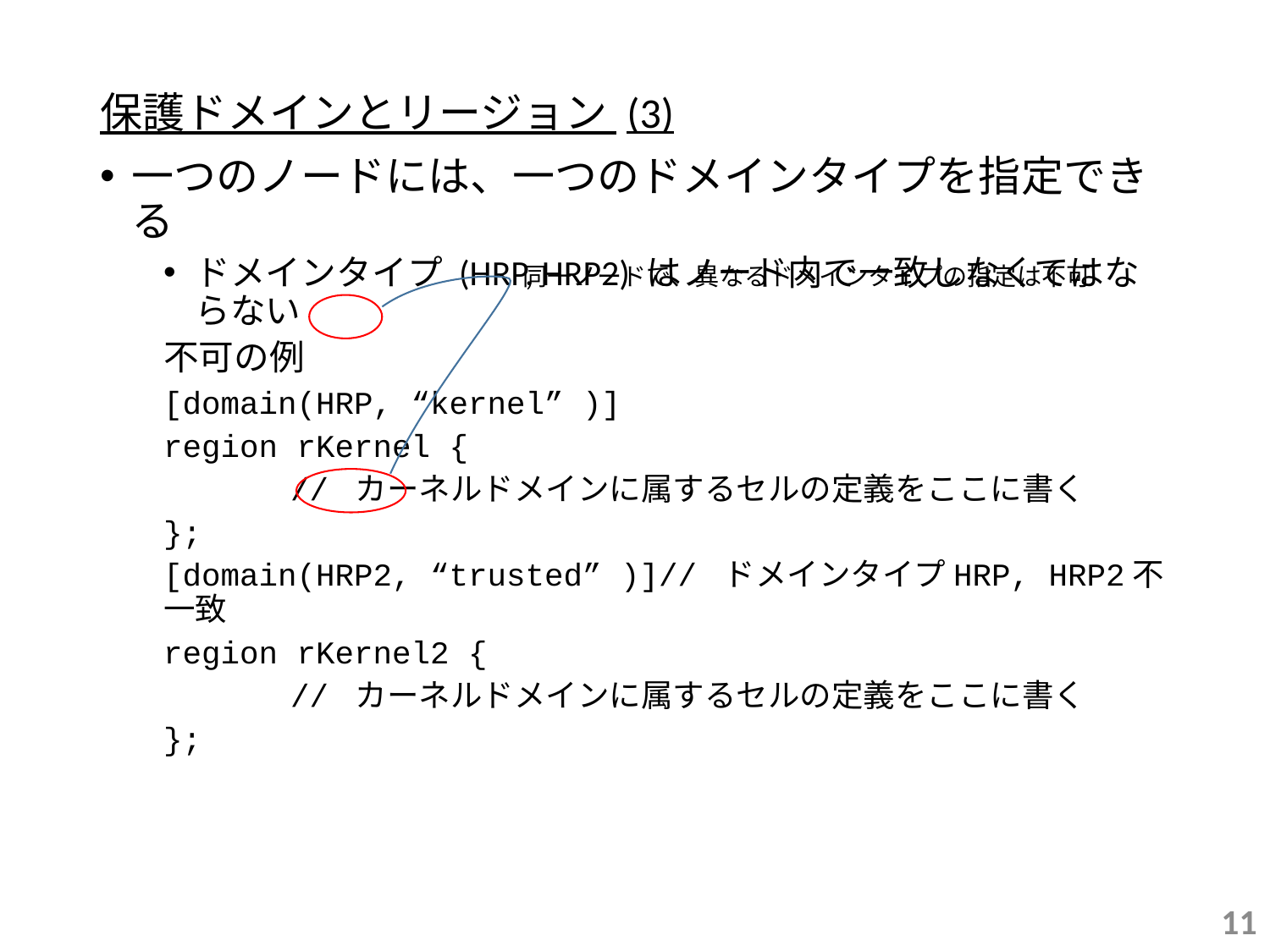

保護ドメインとリージョン (3)
一つのノードには、一つのドメインタイプを指定できる
ドメインタイプ (HRP, HRP2) はノード内で一致しなくてはならない
不可の例
[domain(HRP, “kernel” )]
region rKernel {
	// カーネルドメインに属するセルの定義をここに書く
};
[domain(HRP2, “trusted” )]// ドメインタイプHRP, HRP2不一致
region rKernel2 {
	// カーネルドメインに属するセルの定義をここに書く
};

同一ノードで、異なるドメインタイプの指定は不可

11